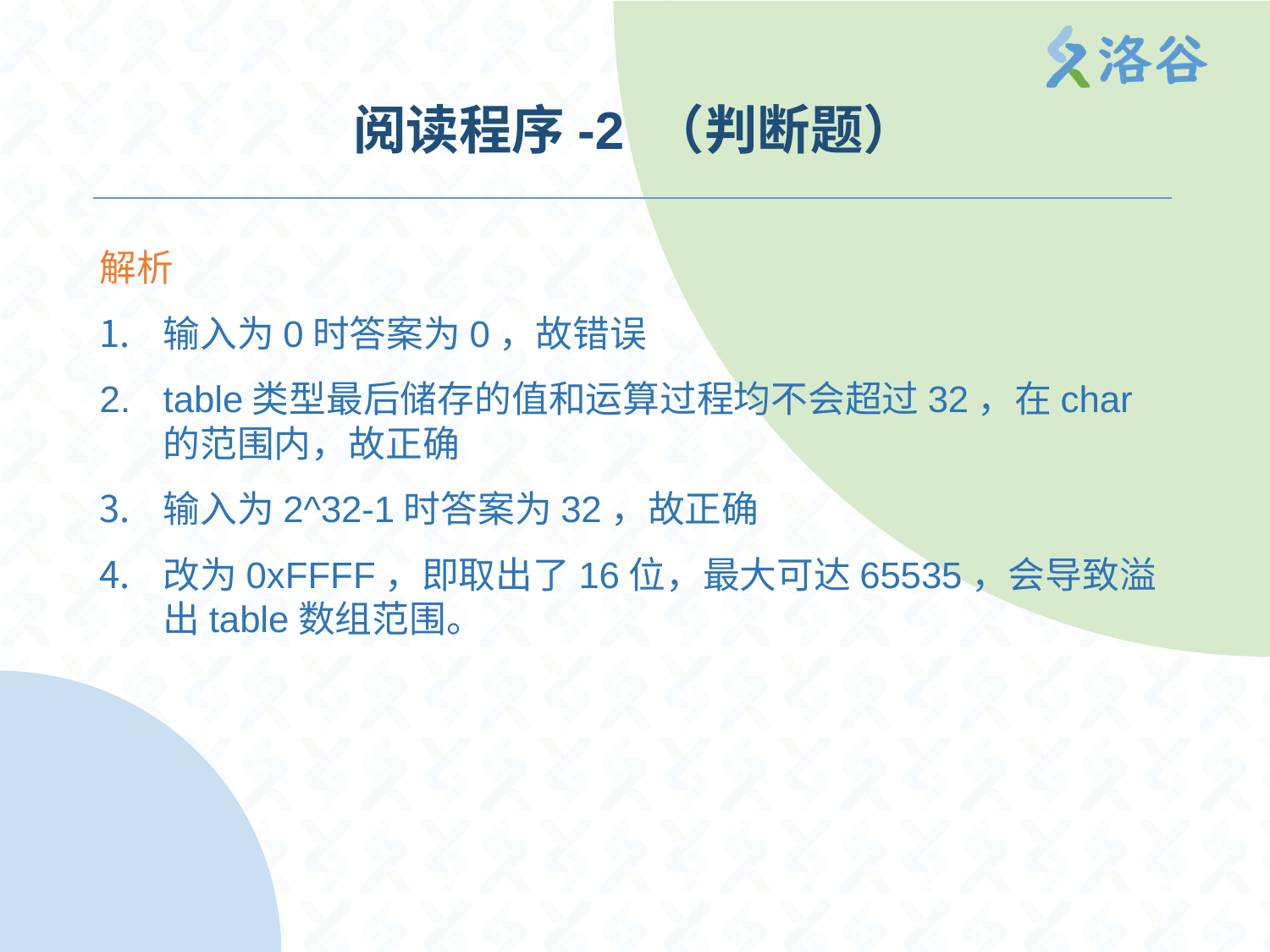

# 阅读程序-2 （判断题）
解析
输入为0时答案为0，故错误
table类型最后储存的值和运算过程均不会超过32，在char的范围内，故正确
输入为2^32-1时答案为32，故正确
改为0xFFFF，即取出了16位，最大可达65535，会导致溢出table数组范围。